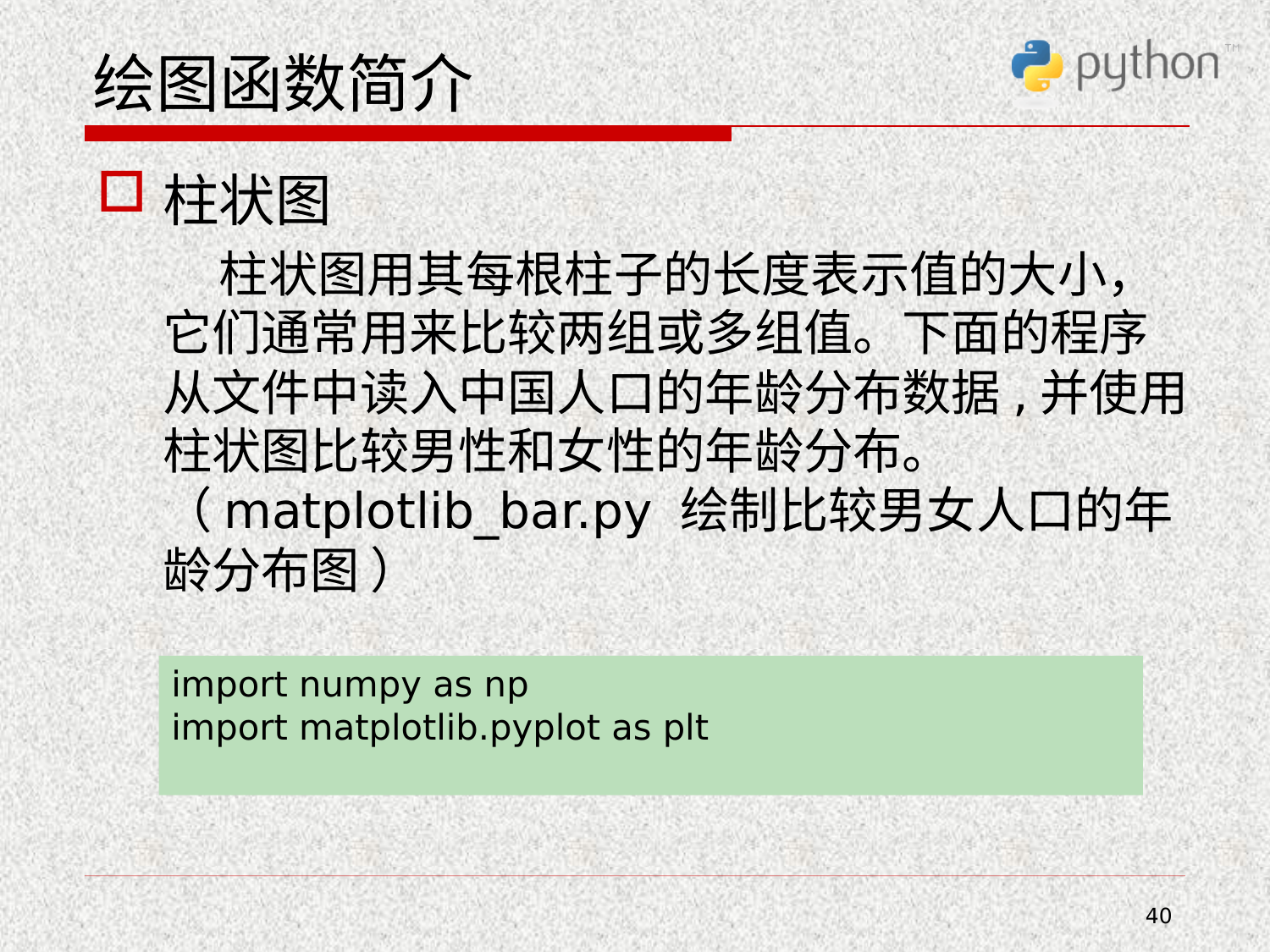

# 绘图函数简介
柱状图
          柱状图用其每根柱子的长度表示值的大小，它们通常用来比较两组或多组值。下面的程序从文件中读入中国人口的年龄分布数据,并使用柱状图比较男性和女性的年龄分布。（matplotlib_bar.py 绘制比较男女人口的年龄分布图 ）

import numpy as np
import matplotlib.pyplot as plt
40